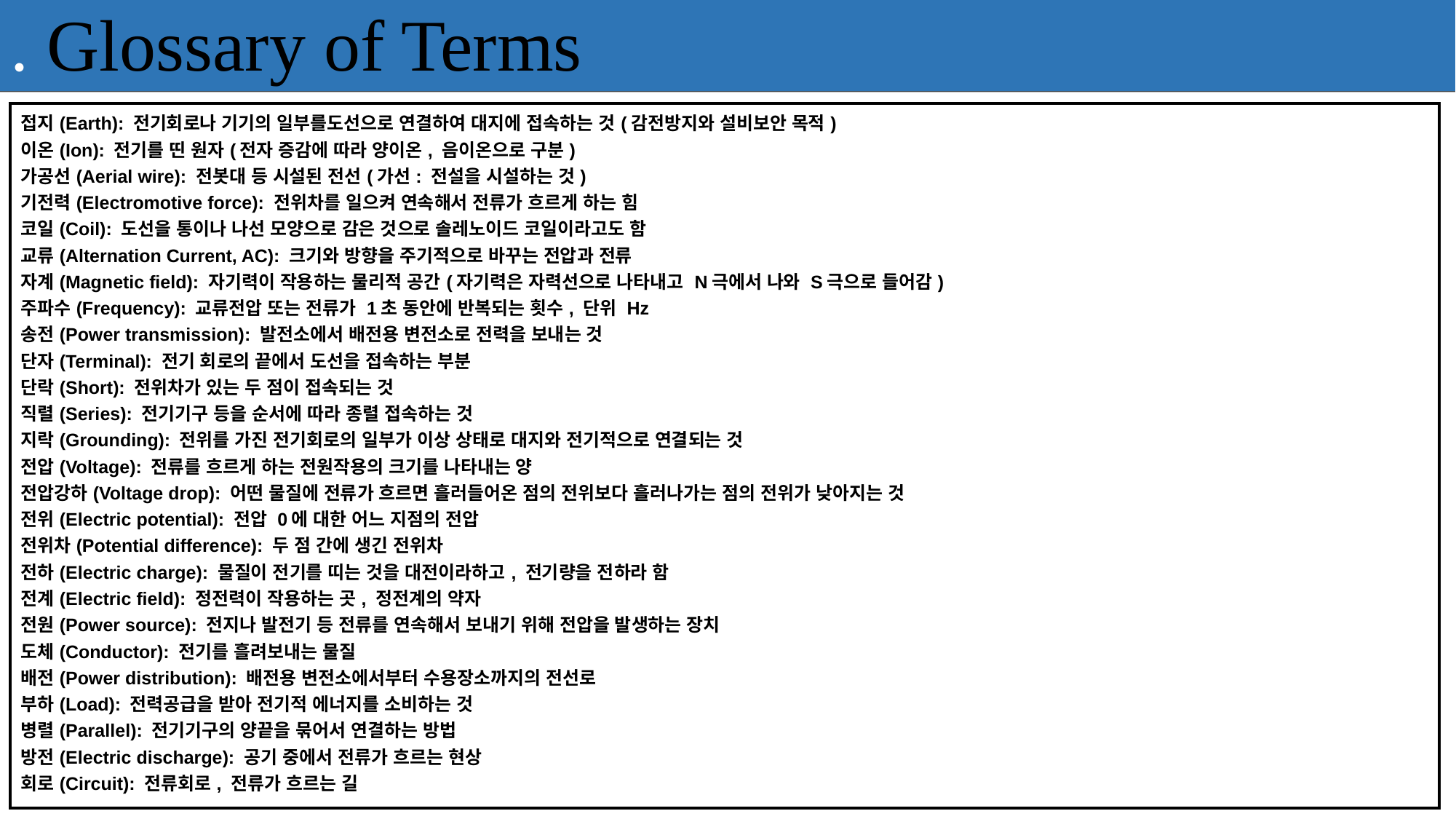

. Glossary of Terms
| 접지(Earth): 전기회로나 기기의 일부를도선으로 연결하여 대지에 접속하는 것(감전방지와 설비보안 목적) 이온(Ion): 전기를 띤 원자(전자 증감에 따라 양이온, 음이온으로 구분) 가공선(Aerial wire): 전봇대 등 시설된 전선(가선: 전설을 시설하는 것) 기전력(Electromotive force): 전위차를 일으켜 연속해서 전류가 흐르게 하는 힘 코일(Coil): 도선을 통이나 나선 모양으로 감은 것으로 솔레노이드 코일이라고도 함 교류(Alternation Current, AC): 크기와 방향을 주기적으로 바꾸는 전압과 전류 자계(Magnetic field): 자기력이 작용하는 물리적 공간(자기력은 자력선으로 나타내고 N극에서 나와 S극으로 들어감) 주파수(Frequency): 교류전압 또는 전류가 1초 동안에 반복되는 횟수, 단위 Hz 송전(Power transmission): 발전소에서 배전용 변전소로 전력을 보내는 것 단자(Terminal): 전기 회로의 끝에서 도선을 접속하는 부분 단락(Short): 전위차가 있는 두 점이 접속되는 것 직렬(Series): 전기기구 등을 순서에 따라 종렬 접속하는 것 지락(Grounding): 전위를 가진 전기회로의 일부가 이상 상태로 대지와 전기적으로 연결되는 것 전압(Voltage): 전류를 흐르게 하는 전원작용의 크기를 나타내는 양 전압강하(Voltage drop): 어떤 물질에 전류가 흐르면 흘러들어온 점의 전위보다 흘러나가는 점의 전위가 낮아지는 것 전위(Electric potential): 전압 0에 대한 어느 지점의 전압 전위차(Potential difference): 두 점 간에 생긴 전위차 전하(Electric charge): 물질이 전기를 띠는 것을 대전이라하고, 전기량을 전하라 함 전계(Electric field): 정전력이 작용하는 곳, 정전계의 약자 전원(Power source): 전지나 발전기 등 전류를 연속해서 보내기 위해 전압을 발생하는 장치 도체(Conductor): 전기를 흘려보내는 물질 배전(Power distribution): 배전용 변전소에서부터 수용장소까지의 전선로 부하(Load): 전력공급을 받아 전기적 에너지를 소비하는 것 병렬(Parallel): 전기기구의 양끝을 묶어서 연결하는 방법 방전(Electric discharge): 공기 중에서 전류가 흐르는 현상 회로(Circuit): 전류회로, 전류가 흐르는 길 |
| --- |